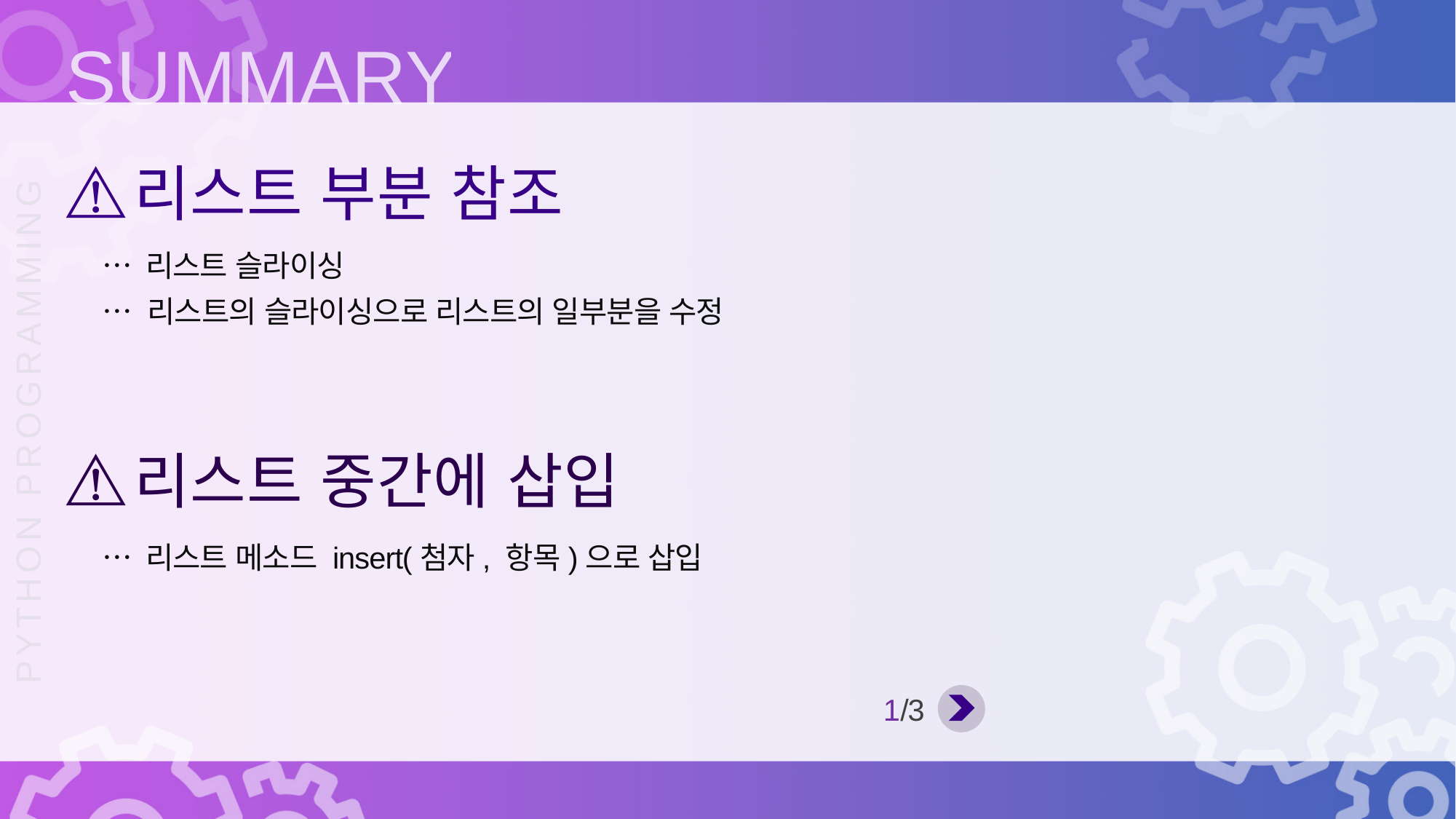

리스트 부분 참조
… 리스트 슬라이싱
… 리스트의 슬라이싱으로 리스트의 일부분을 수정
리스트 중간에 삽입
… 리스트 메소드 insert(첨자, 항목)으로 삽입
1/3